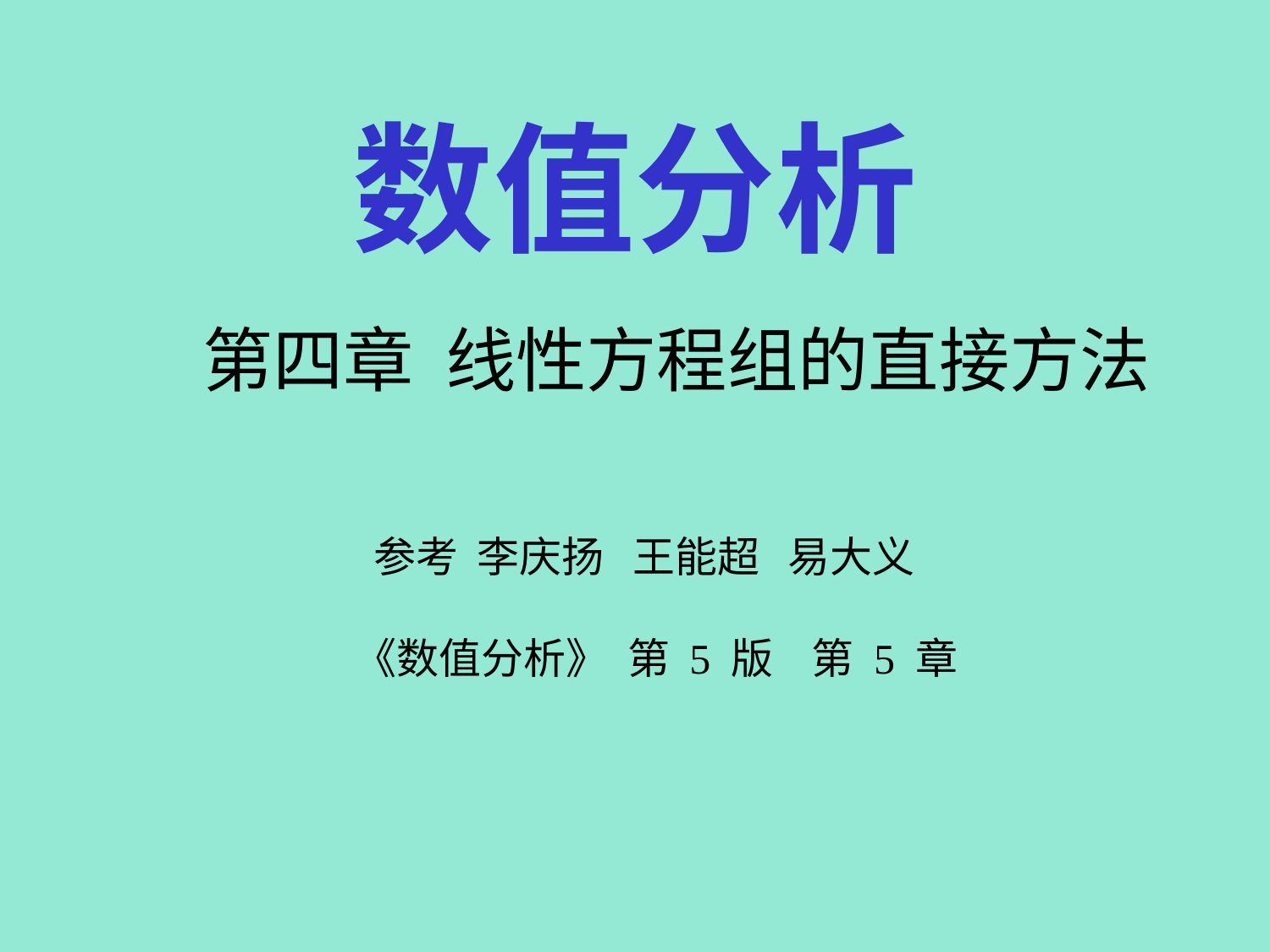

# 数值分析
 第四章  线性方程组的直接方法

      参考  李庆扬   王能超   易大义

    《数值分析》  第 5 版    第 5 章